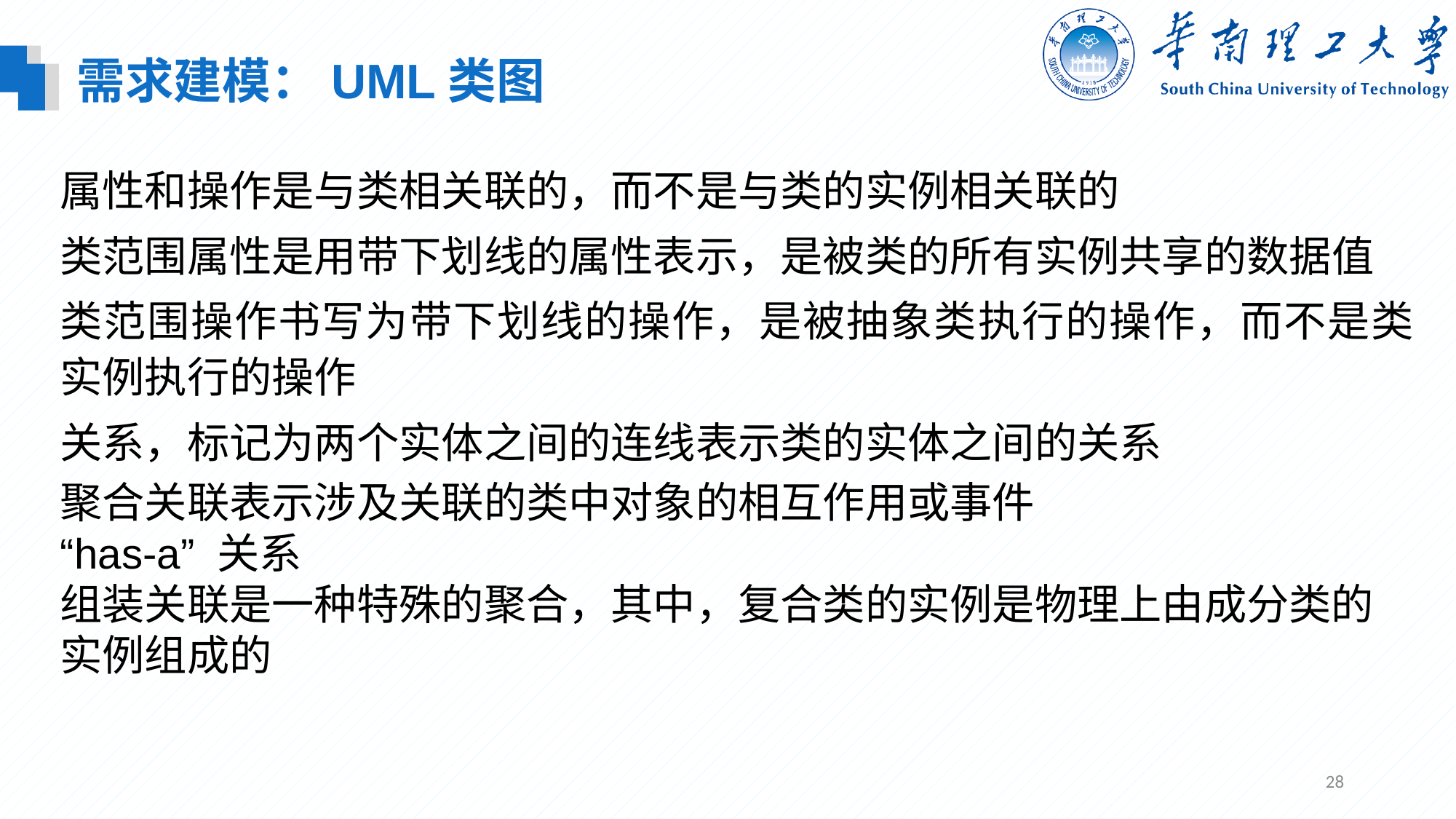

需求建模：UML类图
属性和操作是与类相关联的，而不是与类的实例相关联的
类范围属性是用带下划线的属性表示，是被类的所有实例共享的数据值
类范围操作书写为带下划线的操作，是被抽象类执行的操作，而不是类实例执行的操作
关系，标记为两个实体之间的连线表示类的实体之间的关系
聚合关联表示涉及关联的类中对象的相互作用或事件
“has-a” 关系
组装关联是一种特殊的聚合，其中，复合类的实例是物理上由成分类的实例组成的
28